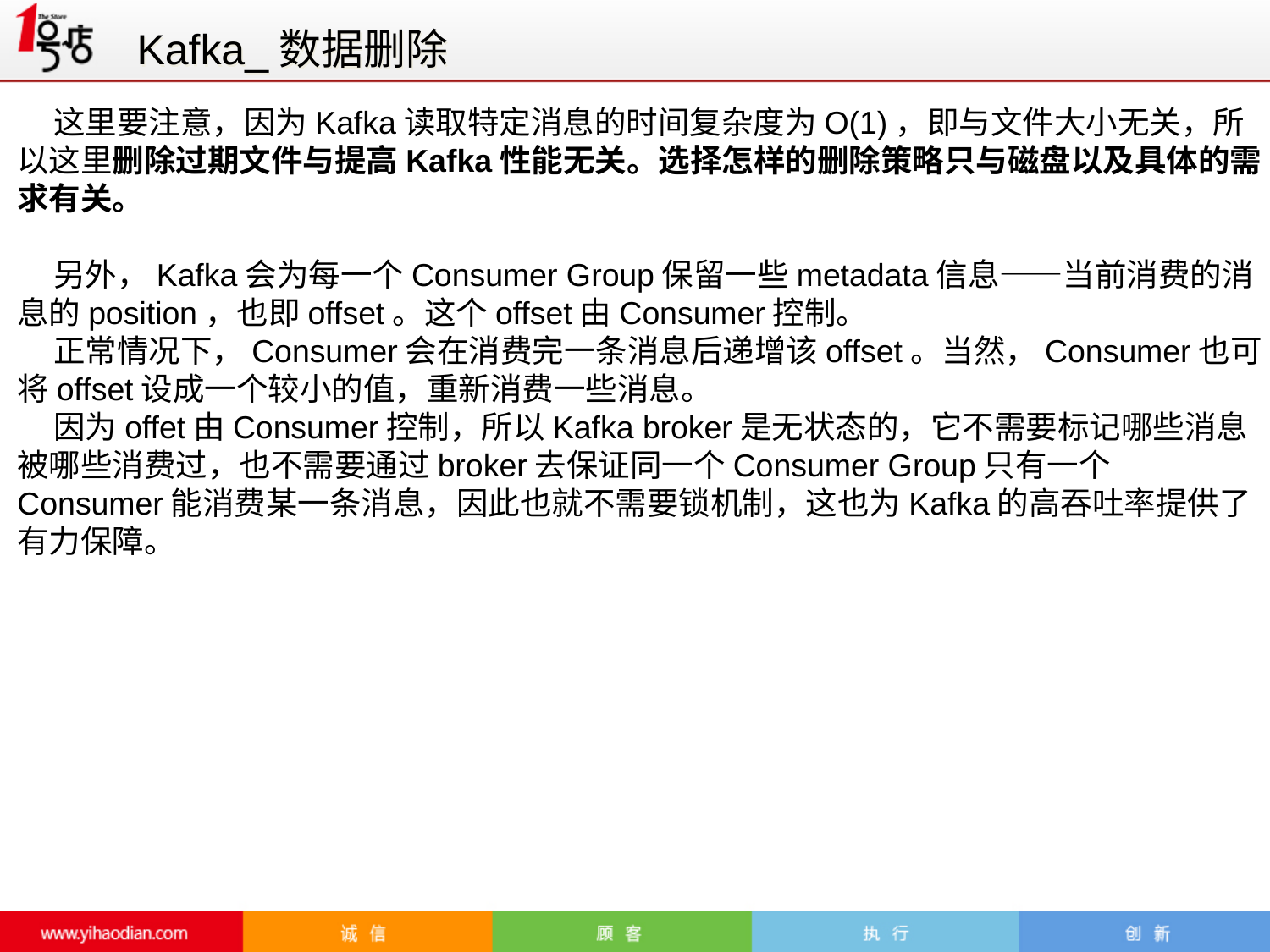

Kafka_数据删除
    这里要注意，因为Kafka读取特定消息的时间复杂度为O(1)，即与文件大小无关，所以这里删除过期文件与提高Kafka性能无关。选择怎样的删除策略只与磁盘以及具体的需求有关。

    另外，Kafka会为每一个Consumer Group保留一些metadata信息——当前消费的消息的position，也即offset。这个offset由Consumer控制。
    正常情况下，Consumer会在消费完一条消息后递增该offset。当然，Consumer也可将offset设成一个较小的值，重新消费一些消息。
    因为offet由Consumer控制，所以Kafka broker是无状态的，它不需要标记哪些消息被哪些消费过，也不需要通过broker去保证同一个Consumer Group只有一个Consumer能消费某一条消息，因此也就不需要锁机制，这也为Kafka的高吞吐率提供了有力保障。